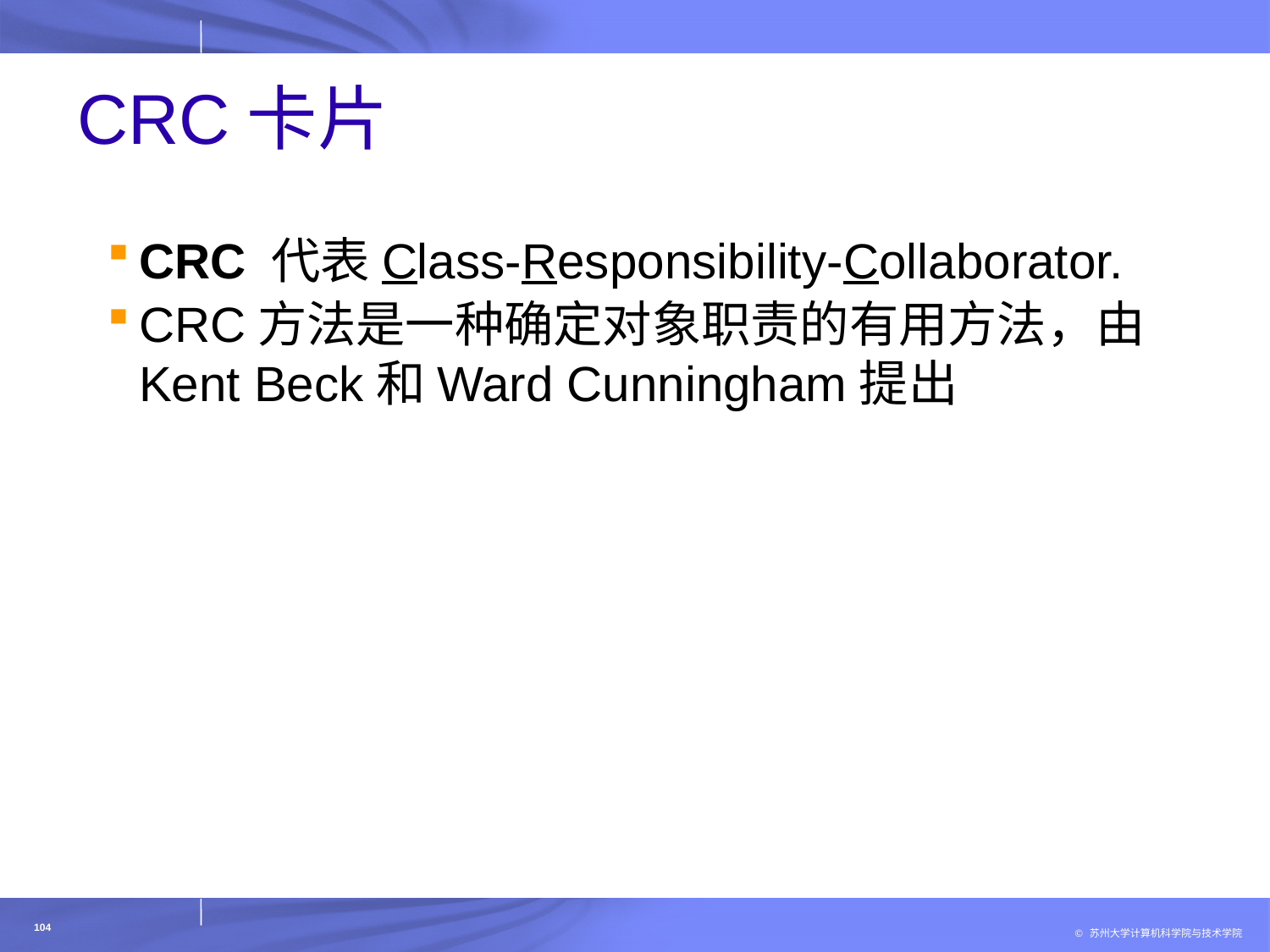

# CRC卡片
CRC 代表Class-Responsibility-Collaborator.
CRC方法是一种确定对象职责的有用方法，由Kent Beck和Ward Cunningham提出
104